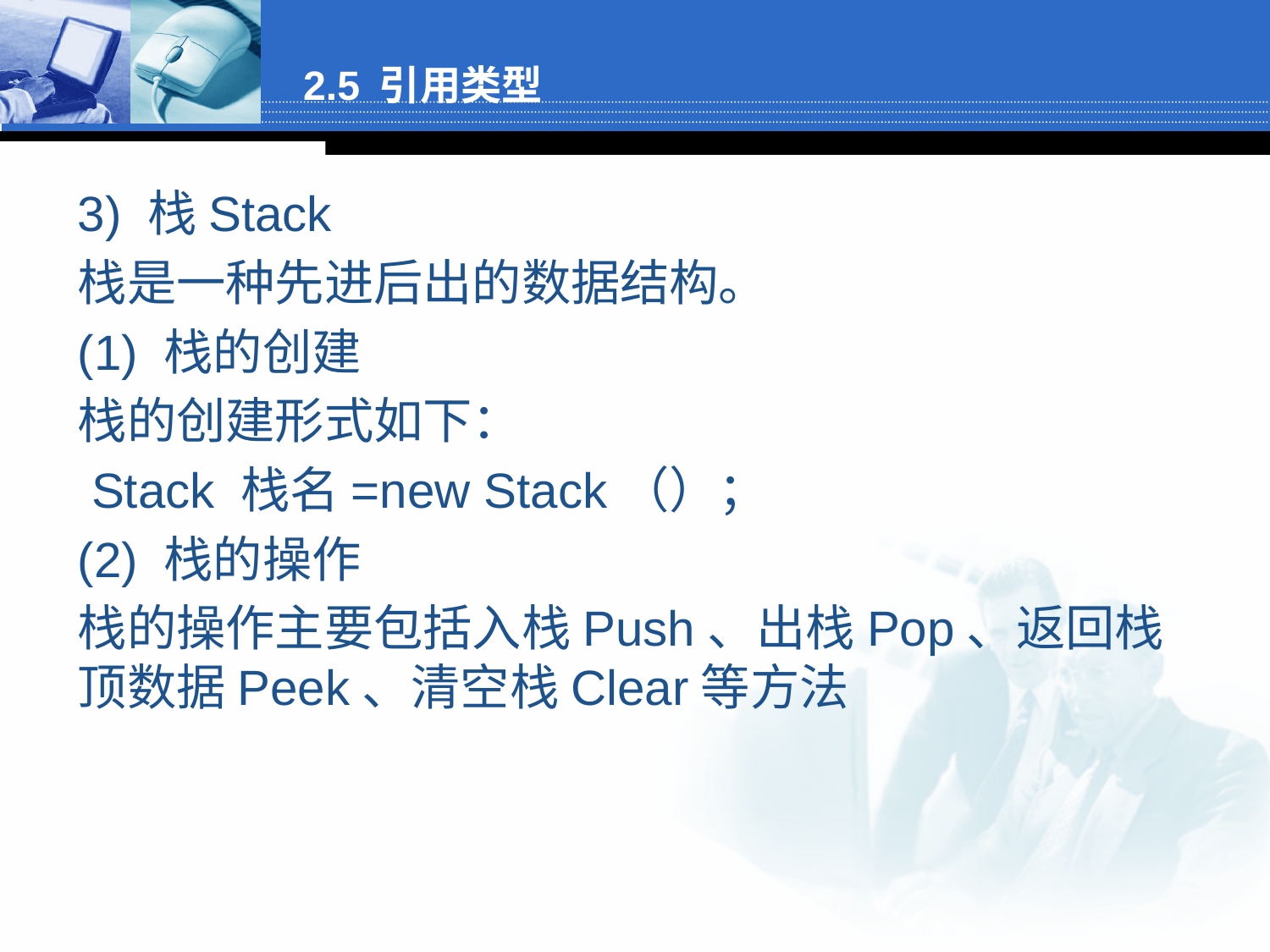

2.5 引用类型
3) 栈Stack
栈是一种先进后出的数据结构。
(1) 栈的创建
栈的创建形式如下：
 Stack 栈名=new Stack（）；
(2) 栈的操作
栈的操作主要包括入栈Push、出栈Pop、返回栈顶数据Peek、清空栈Clear等方法